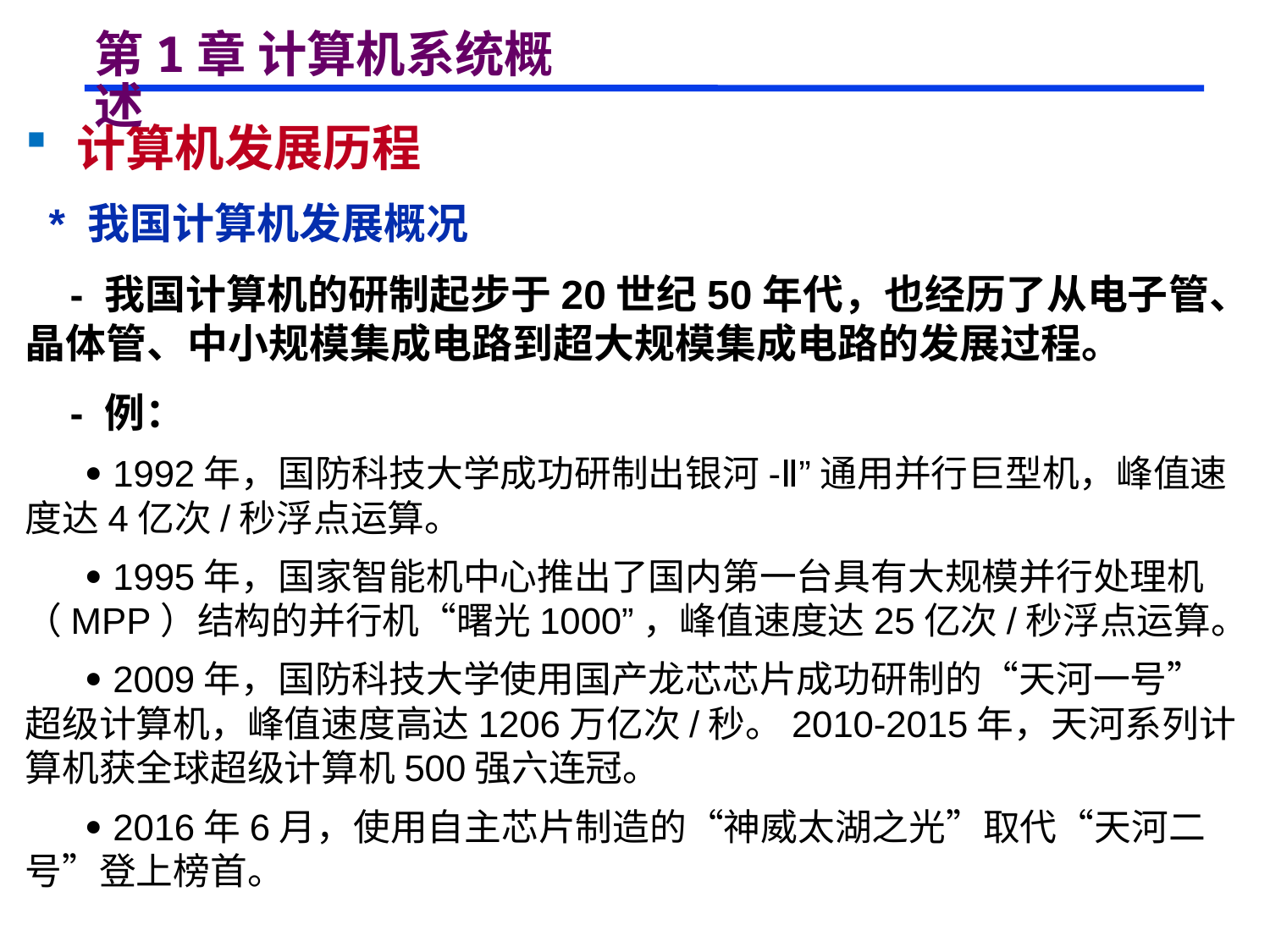

# 第1章 计算机系统概述
 计算机发展历程
  * 我国计算机发展概况
    - 我国计算机的研制起步于20世纪50年代，也经历了从电子管、晶体管、中小规模集成电路到超大规模集成电路的发展过程。
    - 例：
      • 1992年，国防科技大学成功研制出银河-Ⅱ”通用并行巨型机，峰值速度达4亿次/秒浮点运算。
      • 1995年，国家智能机中心推出了国内第一台具有大规模并行处理机（MPP）结构的并行机“曙光1000”，峰值速度达25亿次/秒浮点运算。
      • 2009年，国防科技大学使用国产龙芯芯片成功研制的“天河一号”超级计算机，峰值速度高达1206万亿次/秒。2010-2015年，天河系列计算机获全球超级计算机500强六连冠。
      • 2016年6月，使用自主芯片制造的“神威太湖之光”取代“天河二号”登上榜首。